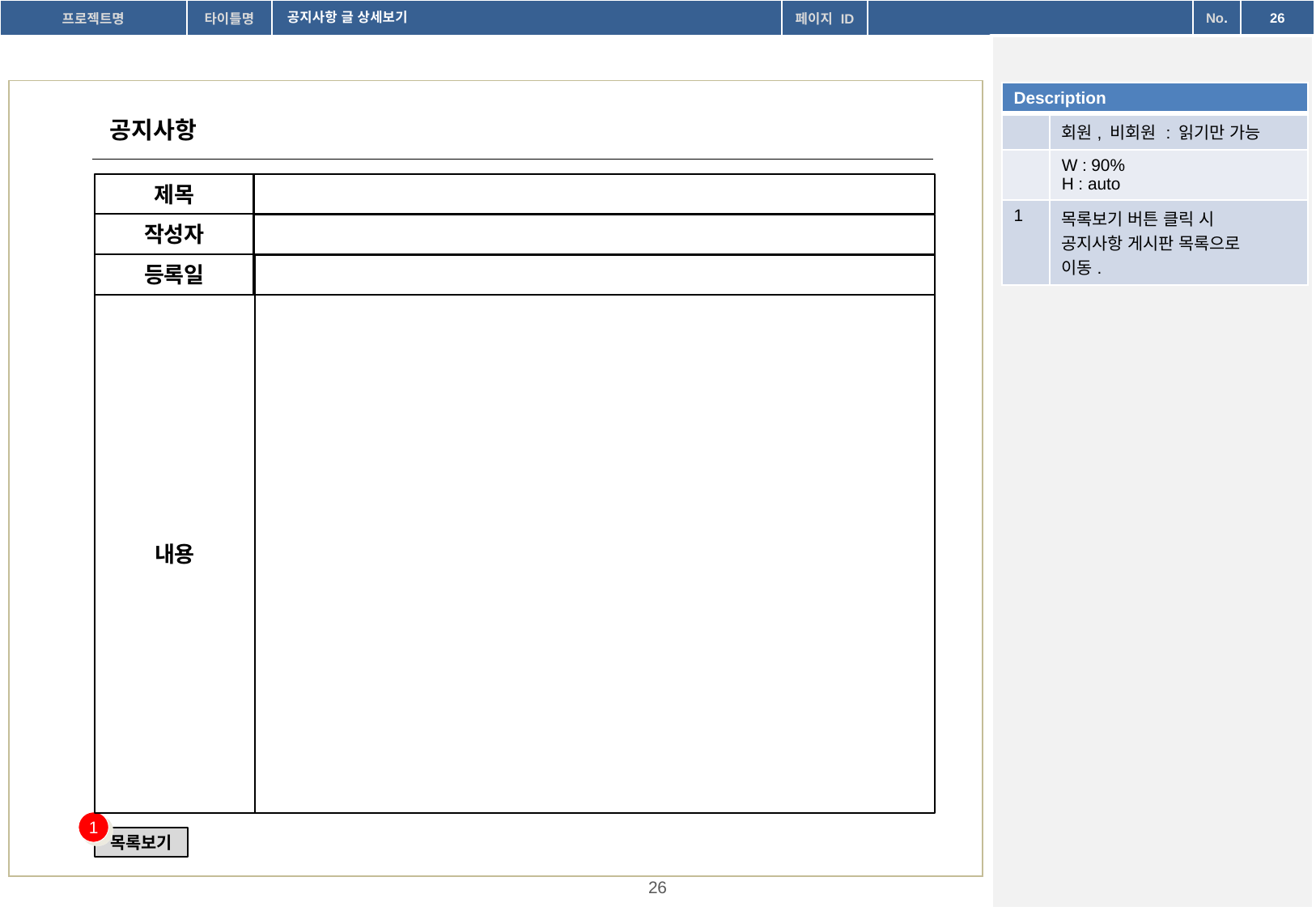

공지사항 글 상세보기

| Description |  |
| --- | --- |
|  | 회원, 비회원 : 읽기만 가능 |
|  | W : 90% H : auto |
| 1 | 목록보기 버튼 클릭 시 공지사항 게시판 목록으로 이동. |
공지사항
제목

작성자

등록일

내용

1
목록보기